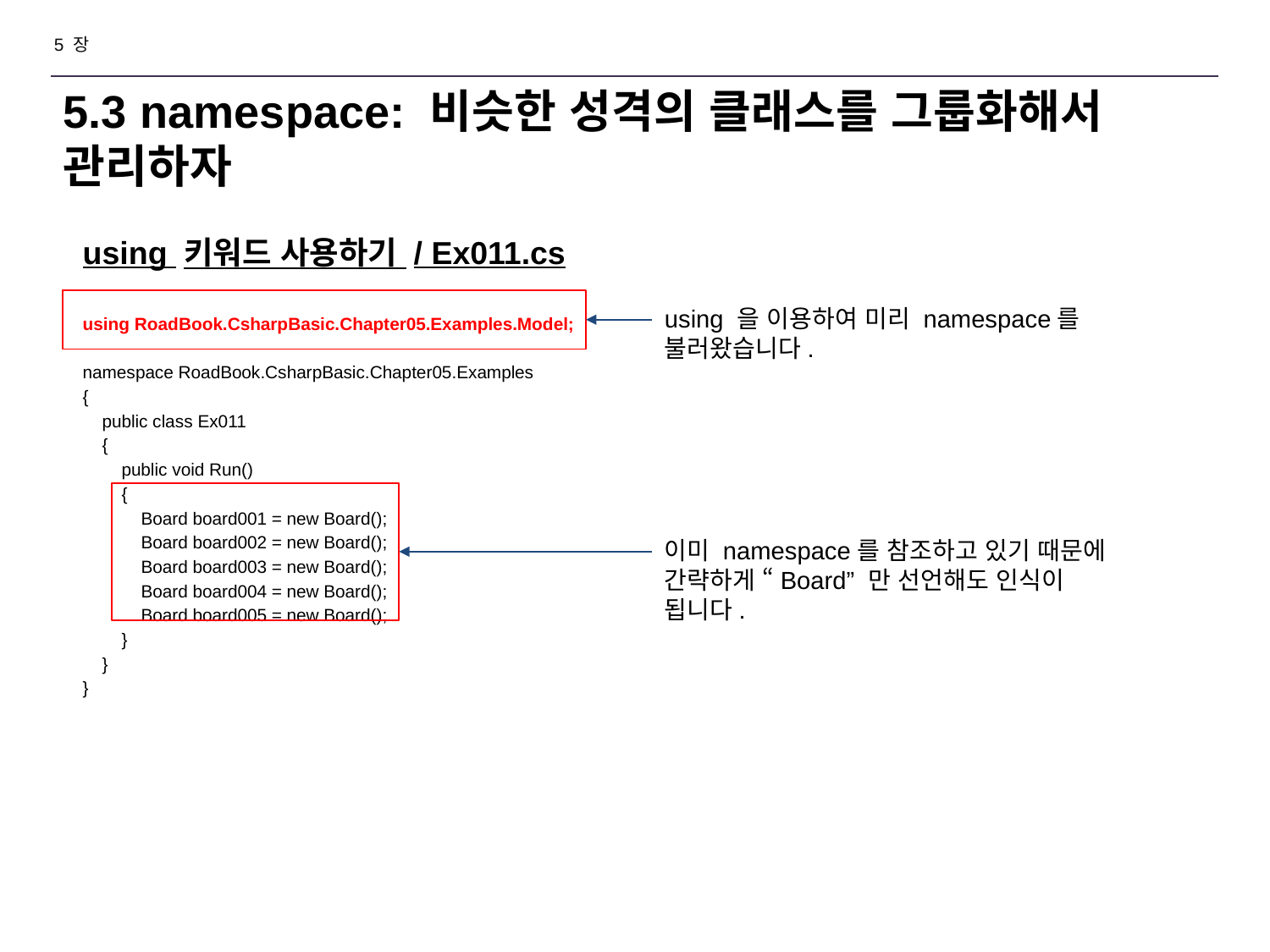

5 장
# 5.3 namespace: 비슷한 성격의 클래스를 그룹화해서 관리하자
using 키워드 사용하기 / Ex011.cs

using 을 이용하여 미리 namespace를 불러왔습니다.
using RoadBook.CsharpBasic.Chapter05.Examples.Model;

namespace RoadBook.CsharpBasic.Chapter05.Examples
{
    public class Ex011
    {
        public void Run()
        {
            Board board001 = new Board();
            Board board002 = new Board();
            Board board003 = new Board();
            Board board004 = new Board();
            Board board005 = new Board();
        }
    }
}

이미 namespace를 참조하고 있기 때문에 간략하게 “Board” 만 선언해도 인식이 됩니다.